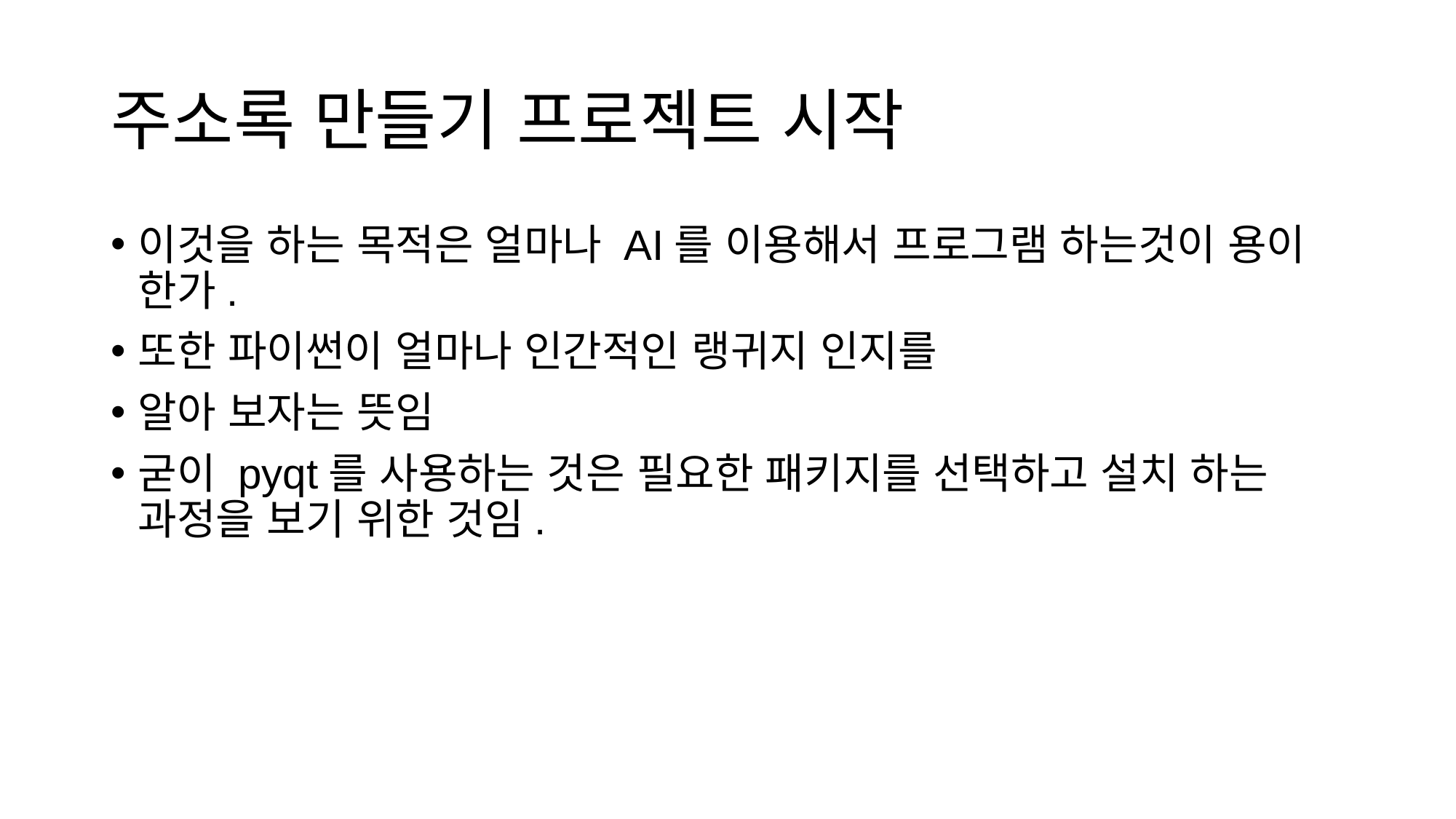

# 주소록 만들기 프로젝트 시작
이것을 하는 목적은 얼마나 AI를 이용해서 프로그램 하는것이 용이 한가.
또한 파이썬이 얼마나 인간적인 랭귀지 인지를
알아 보자는 뜻임
굳이 pyqt를 사용하는 것은 필요한 패키지를 선택하고 설치 하는 과정을 보기 위한 것임.